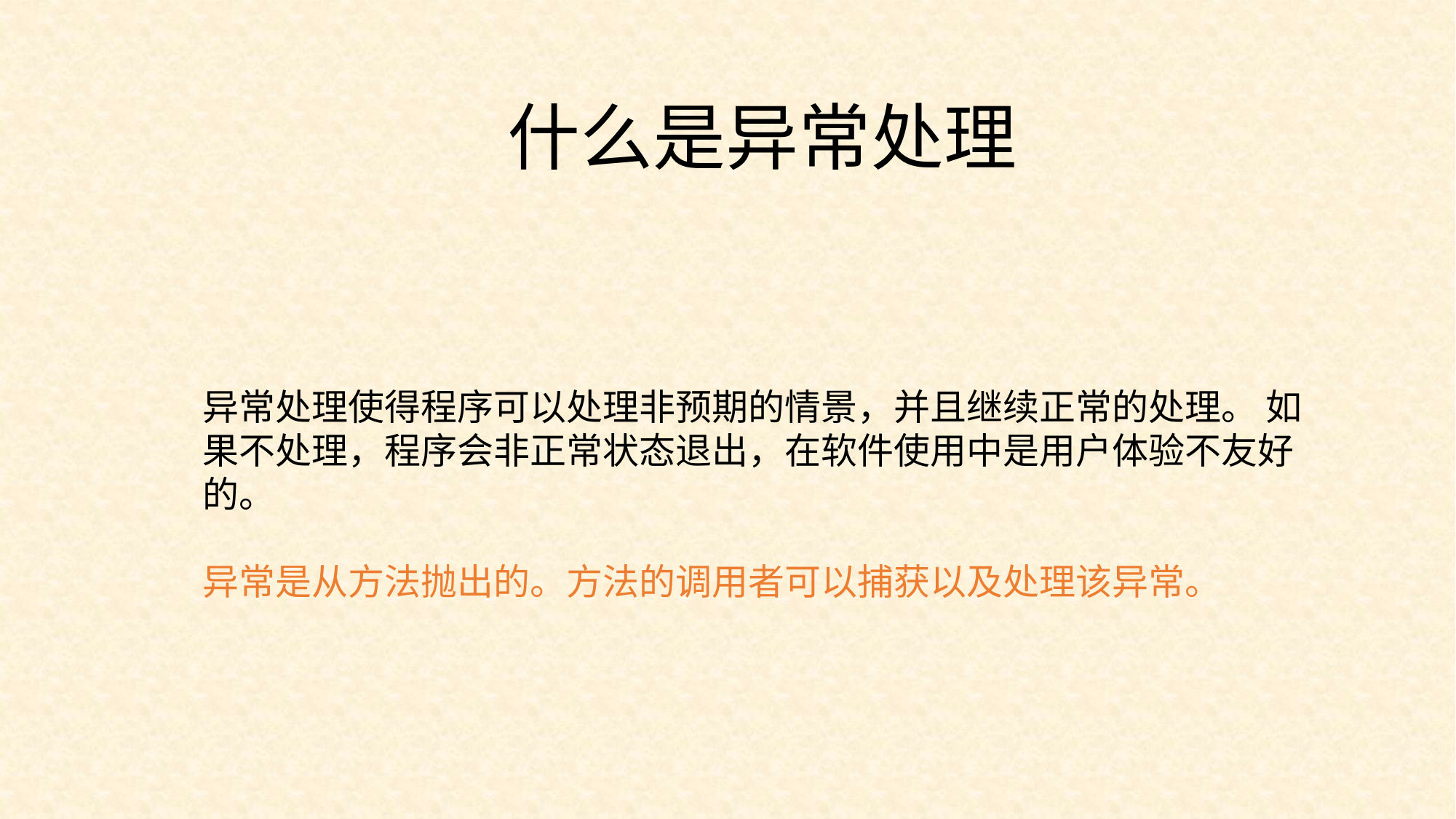

什么是异常处理
异常处理使得程序可以处理非预期的情景，并且继续正常的处理。 如果不处理，程序会非正常状态退出，在软件使用中是用户体验不友好的。

异常是从方法抛出的。方法的调用者可以捕获以及处理该异常。